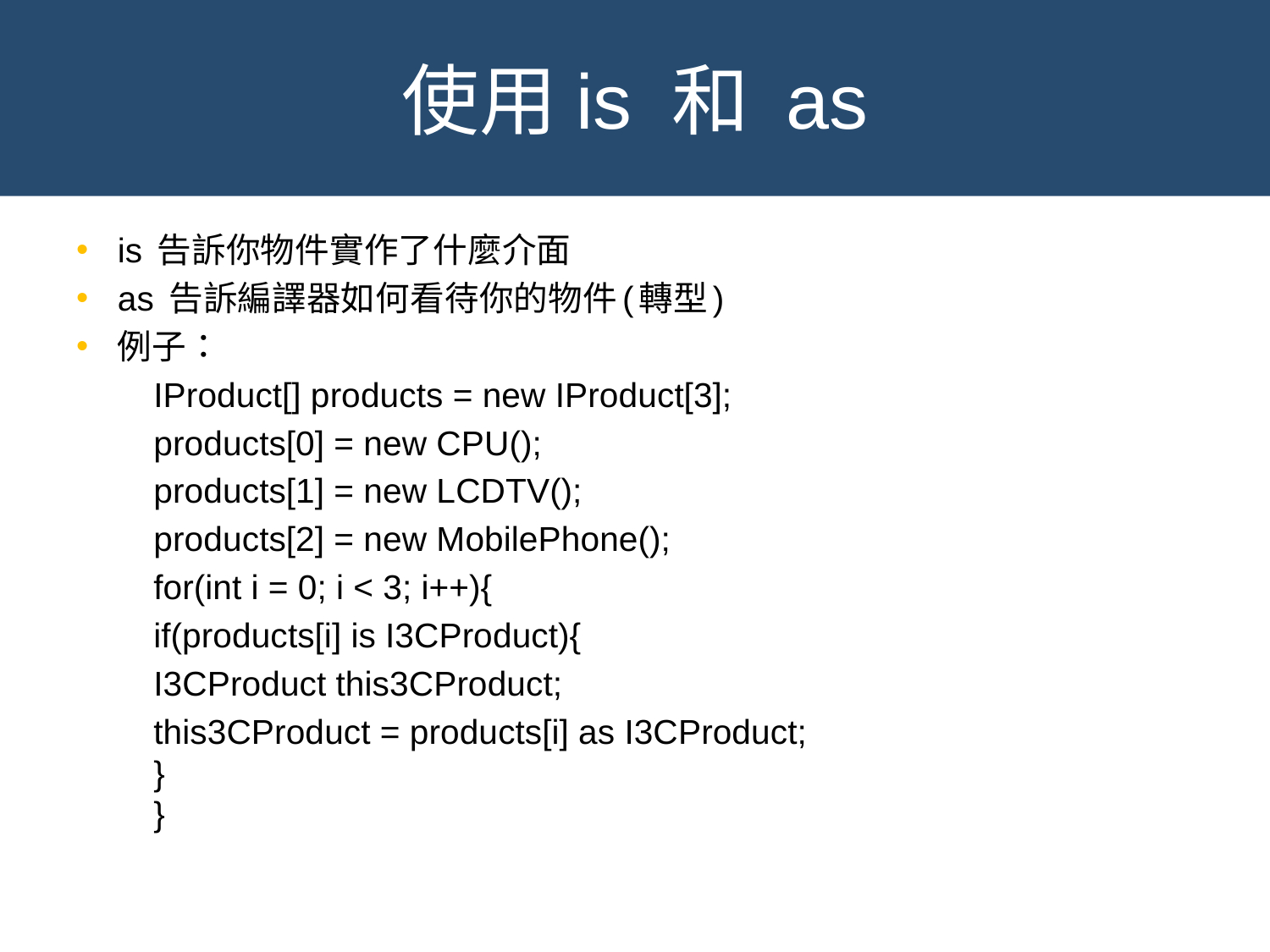

# 使用is 和 as
is 告訴你物件實作了什麼介面
as 告訴編譯器如何看待你的物件(轉型)
例子：
	IProduct[] products = new IProduct[3];
	products[0] = new CPU();
	products[1] = new LCDTV();
	products[2] = new MobilePhone();
	for(int i = 0; i < 3; i++){
		if(products[i] is I3CProduct){
			I3CProduct this3CProduct;
		this3CProduct = products[i] as I3CProduct;
		}
	}